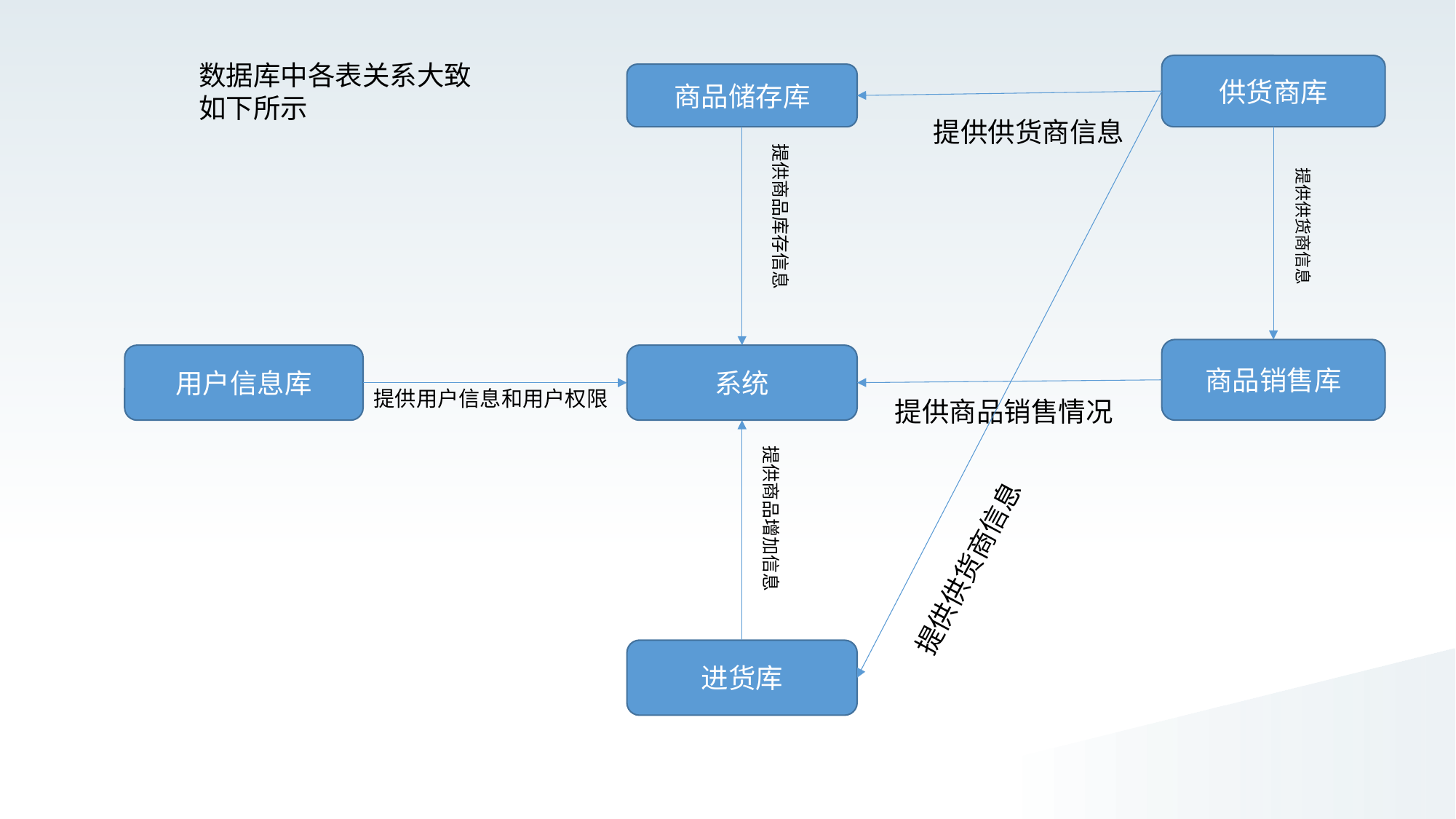

数据库中各表关系大致如下所示
供货商库
商品储存库
提供供货商信息
提供商品库存信息
提供供货商信息
商品销售库
用户信息库
系统
提供用户信息和用户权限
提供商品销售情况
提供商品增加信息
提供供货商信息
进货库